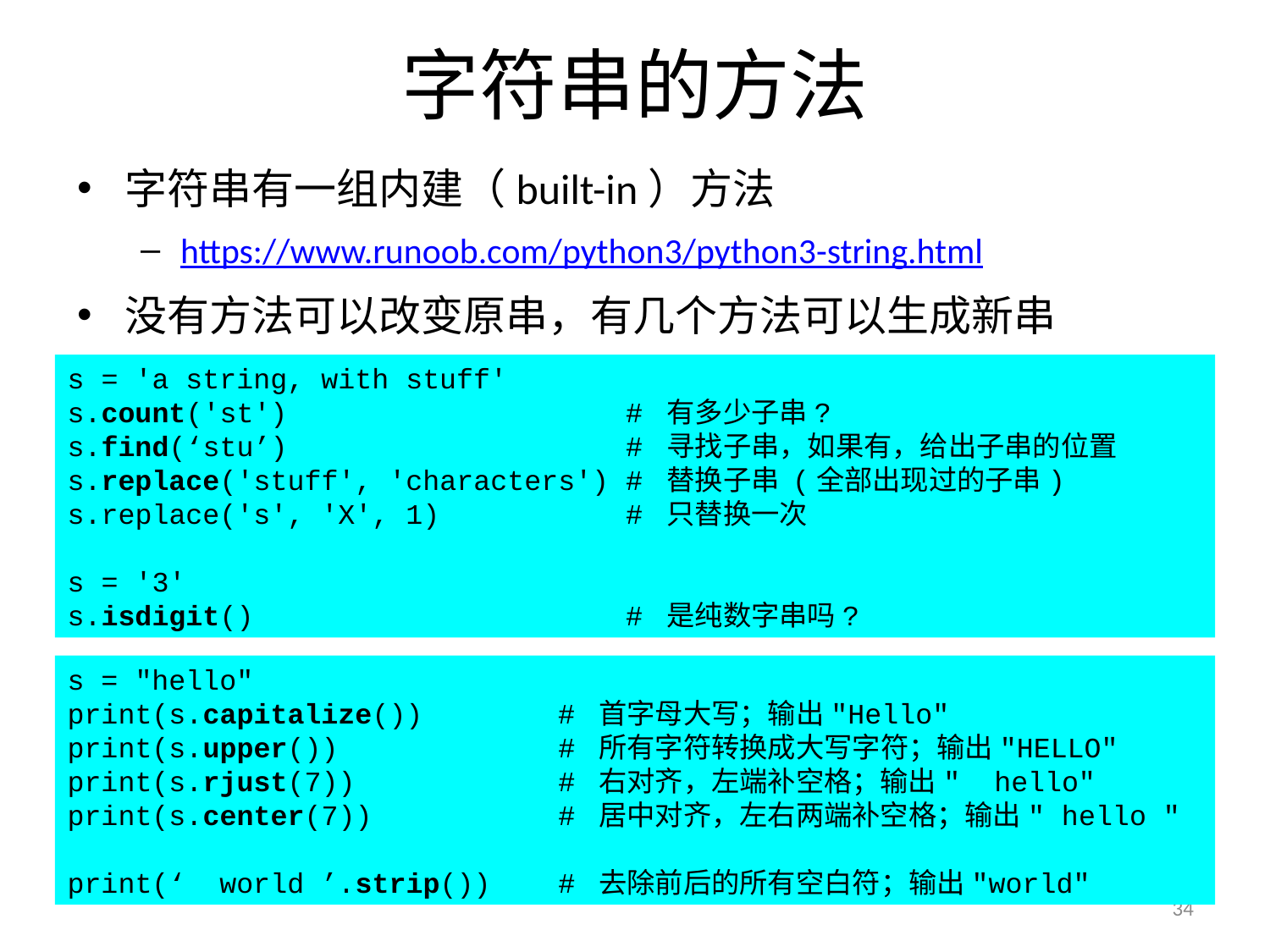

# 字符串的方法
字符串有一组内建（built-in）方法
https://www.runoob.com/python3/python3-string.html
没有方法可以改变原串，有几个方法可以生成新串
s = 'a string, with stuff'
s.count('st')                    # 有多少子串?
s.find(‘stu’)                    # 寻找子串，如果有，给出子串的位置
s.replace('stuff', 'characters') # 替换子串 (全部出现过的子串)
s.replace('s', 'X', 1)           # 只替换一次

s = '3'
s.isdigit()                      # 是纯数字串吗?
s = "hello"
print(s.capitalize())        # 首字母大写；输出"Hello"
print(s.upper())             # 所有字符转换成大写字符；输出"HELLO"
print(s.rjust(7))            # 右对齐，左端补空格；输出"  hello"
print(s.center(7))           # 居中对齐，左右两端补空格；输出" hello "

print(‘  world ’.strip())    # 去除前后的所有空白符；输出"world"
34